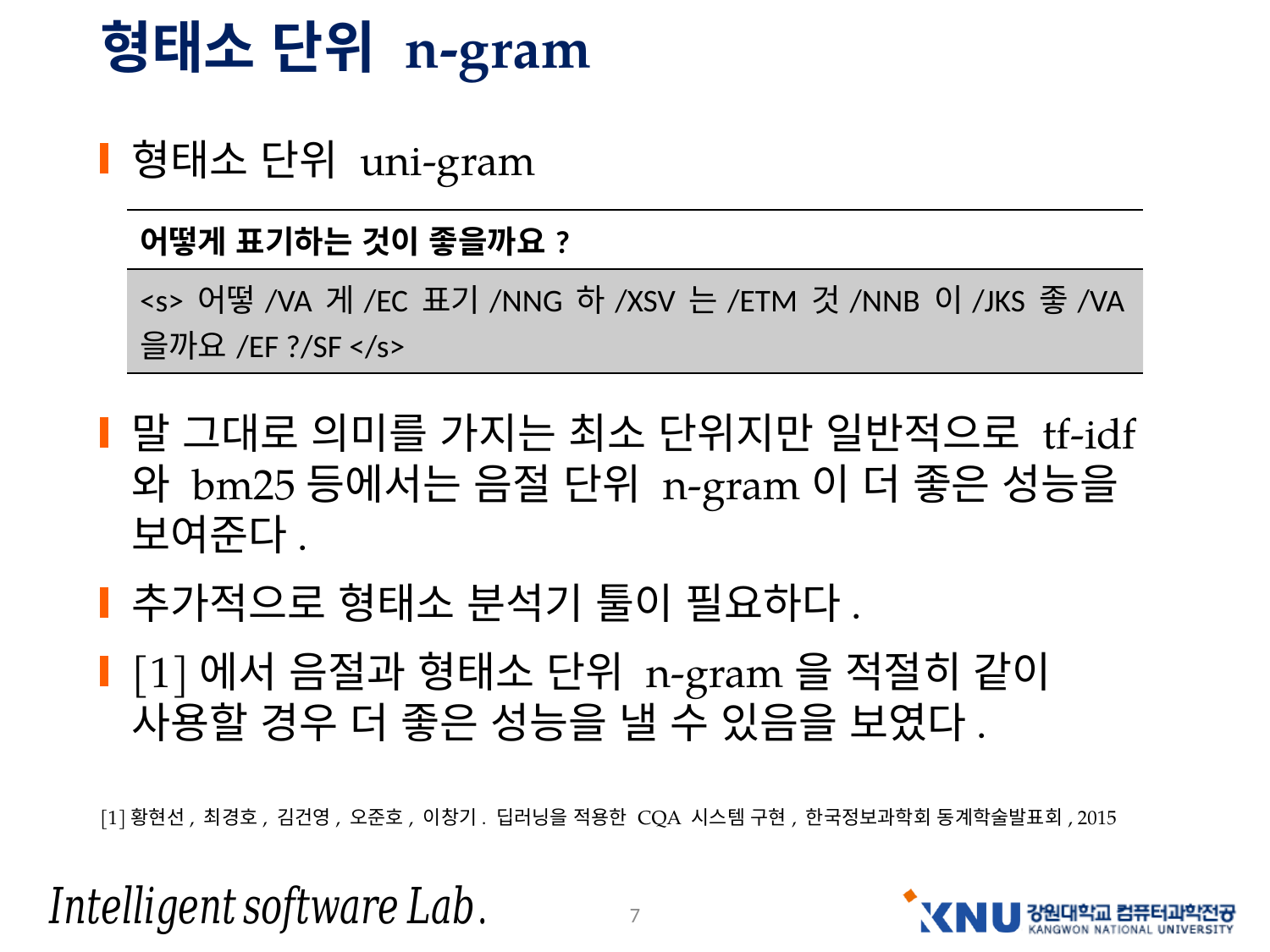

# 형태소 단위 n-gram
형태소 단위 uni-gram

말 그대로 의미를 가지는 최소 단위지만 일반적으로 tf-idf와 bm25등에서는 음절 단위 n-gram이 더 좋은 성능을 보여준다.
추가적으로 형태소 분석기 툴이 필요하다.
[1]에서 음절과 형태소 단위 n-gram을 적절히 같이 사용할 경우 더 좋은 성능을 낼 수 있음을 보였다.

[1]황현선, 최경호, 김건영, 오준호, 이창기. 딥러닝을 적용한 CQA 시스템 구현, 한국정보과학회 동계학술발표회, 2015
| 어떻게 표기하는 것이 좋을까요? |
| --- |
| <s> 어떻/VA 게/EC 표기/NNG 하/XSV 는/ETM 것/NNB 이/JKS 좋/VA 을까요/EF ?/SF </s> |